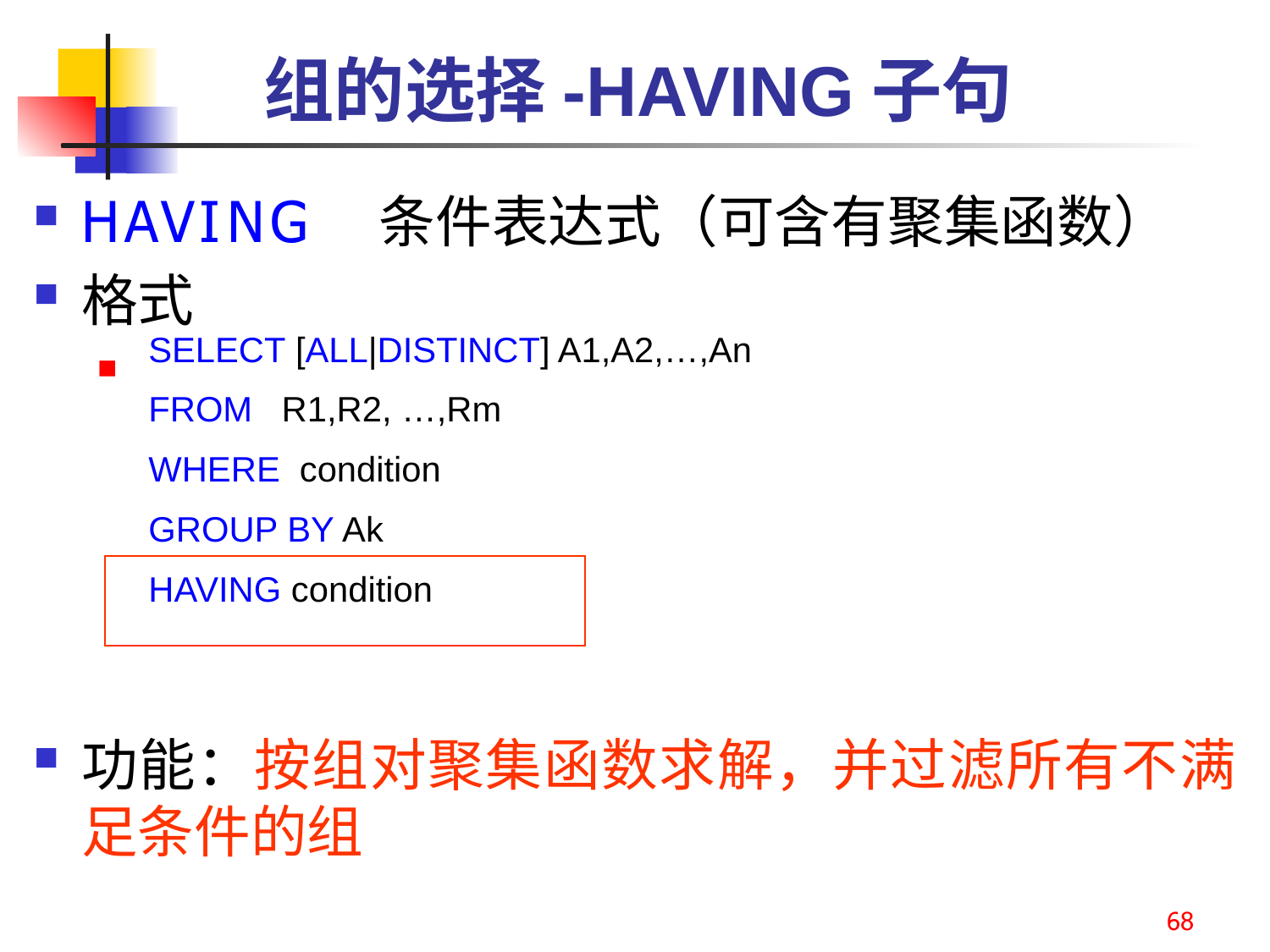

# 组的选择-HAVING子句
HAVING   条件表达式（可含有聚集函数）
格式

功能：按组对聚集函数求解，并过滤所有不满足条件的组

 SELECT [ALL|DISTINCT] A1,A2,…,An
 FROM   R1,R2, …,Rm
 WHERE  condition
 GROUP BY Ak
 HAVING condition

68